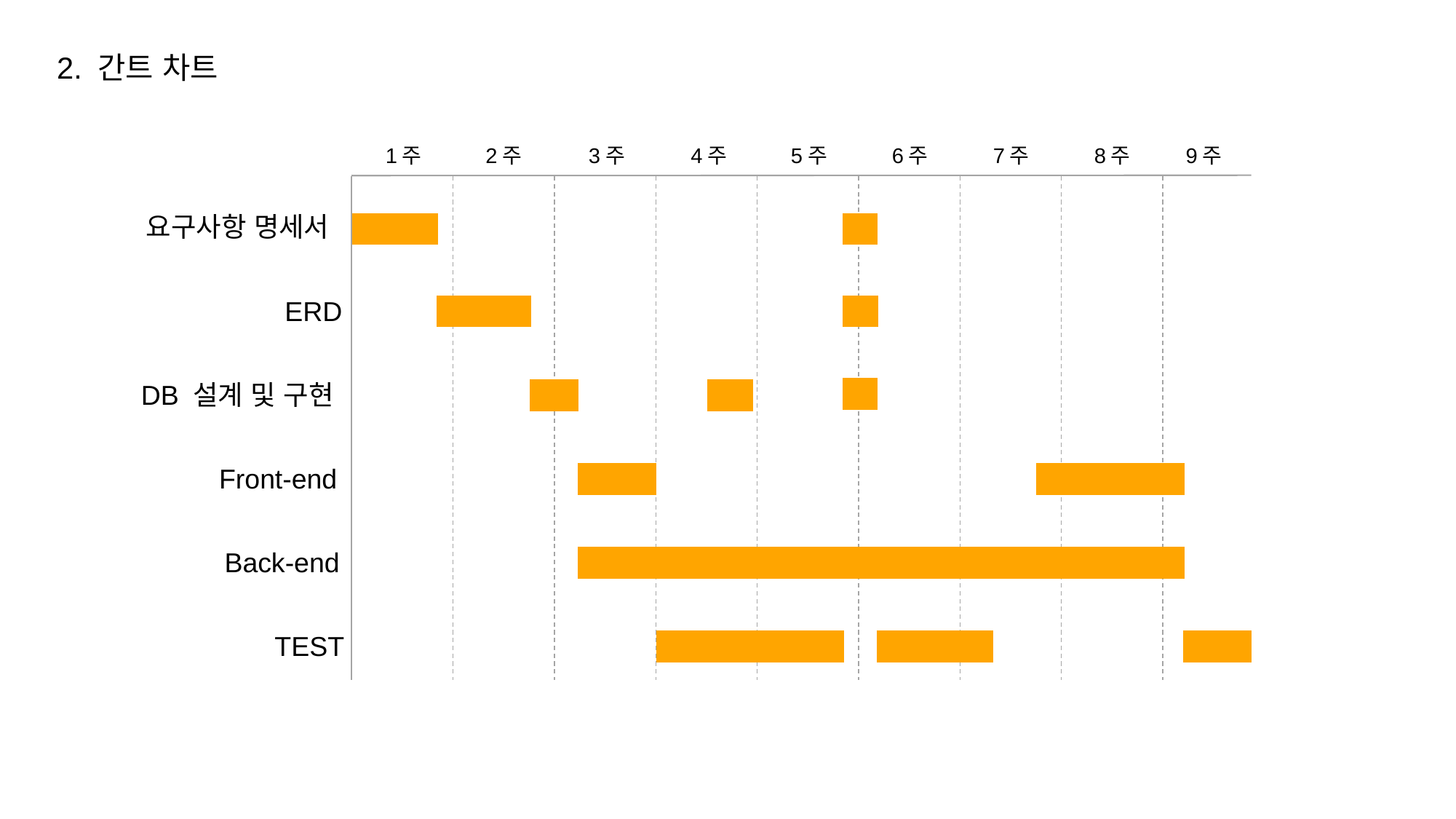

2. 간트 차트
1주
2주
3주
4주
5주
6주
7주
8주
9주
요구사항 명세서

ERD

DB 설계 및 구현

Front-end

Back-end

TEST